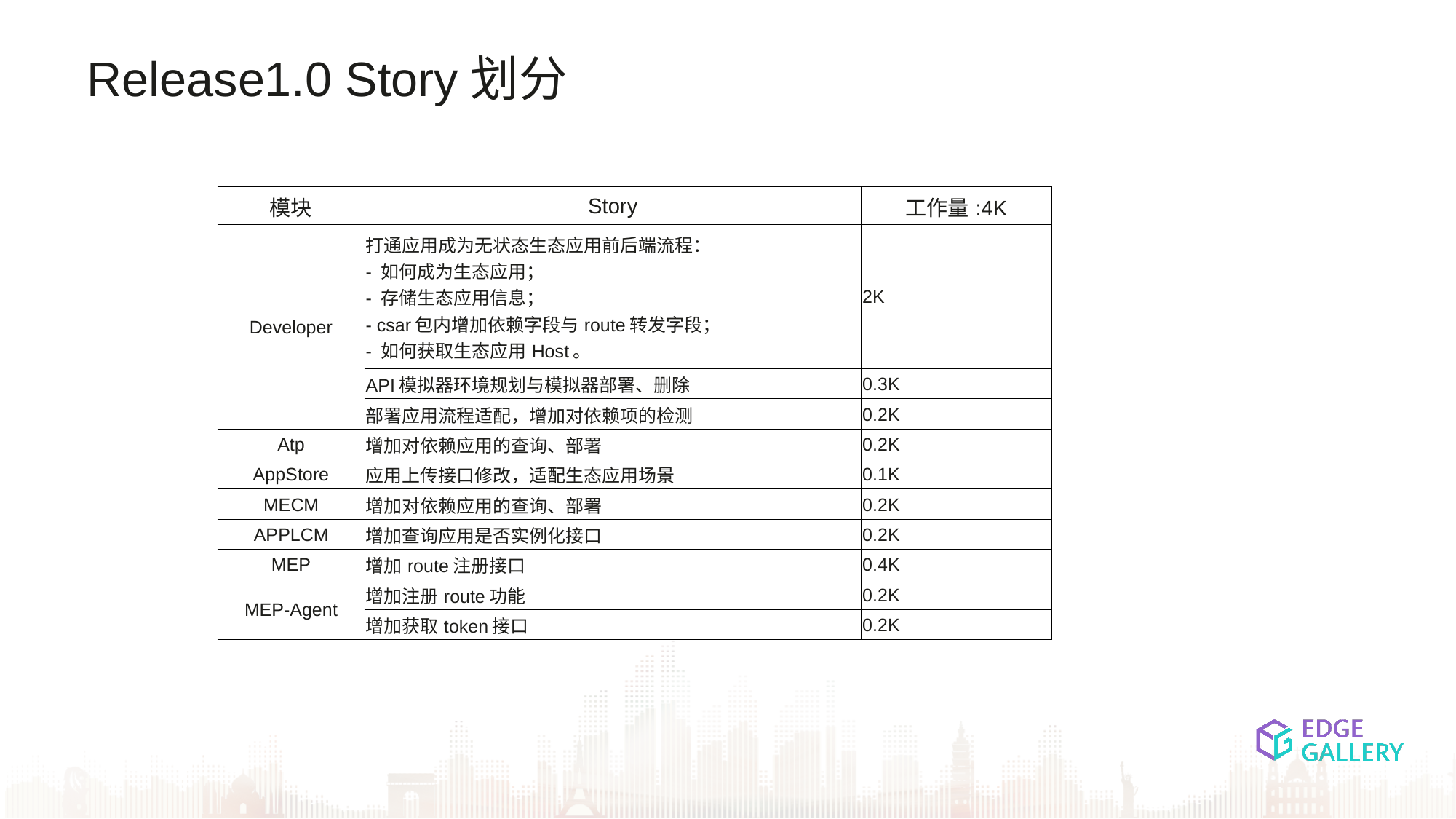

Release1.0 Story划分
| 模块 | Story | 工作量:4K |
| --- | --- | --- |
| Developer | 打通应用成为无状态生态应用前后端流程： - 如何成为生态应用； - 存储生态应用信息； - csar包内增加依赖字段与route转发字段； - 如何获取生态应用Host。 | 2K |
|  | API模拟器环境规划与模拟器部署、删除 | 0.3K |
|  | 部署应用流程适配，增加对依赖项的检测 | 0.2K |
| Atp | 增加对依赖应用的查询、部署 | 0.2K |
| AppStore | 应用上传接口修改，适配生态应用场景 | 0.1K |
| MECM | 增加对依赖应用的查询、部署 | 0.2K |
| APPLCM | 增加查询应用是否实例化接口 | 0.2K |
| MEP | 增加route注册接口 | 0.4K |
| MEP-Agent | 增加注册route功能 | 0.2K |
|  | 增加获取token接口 | 0.2K |